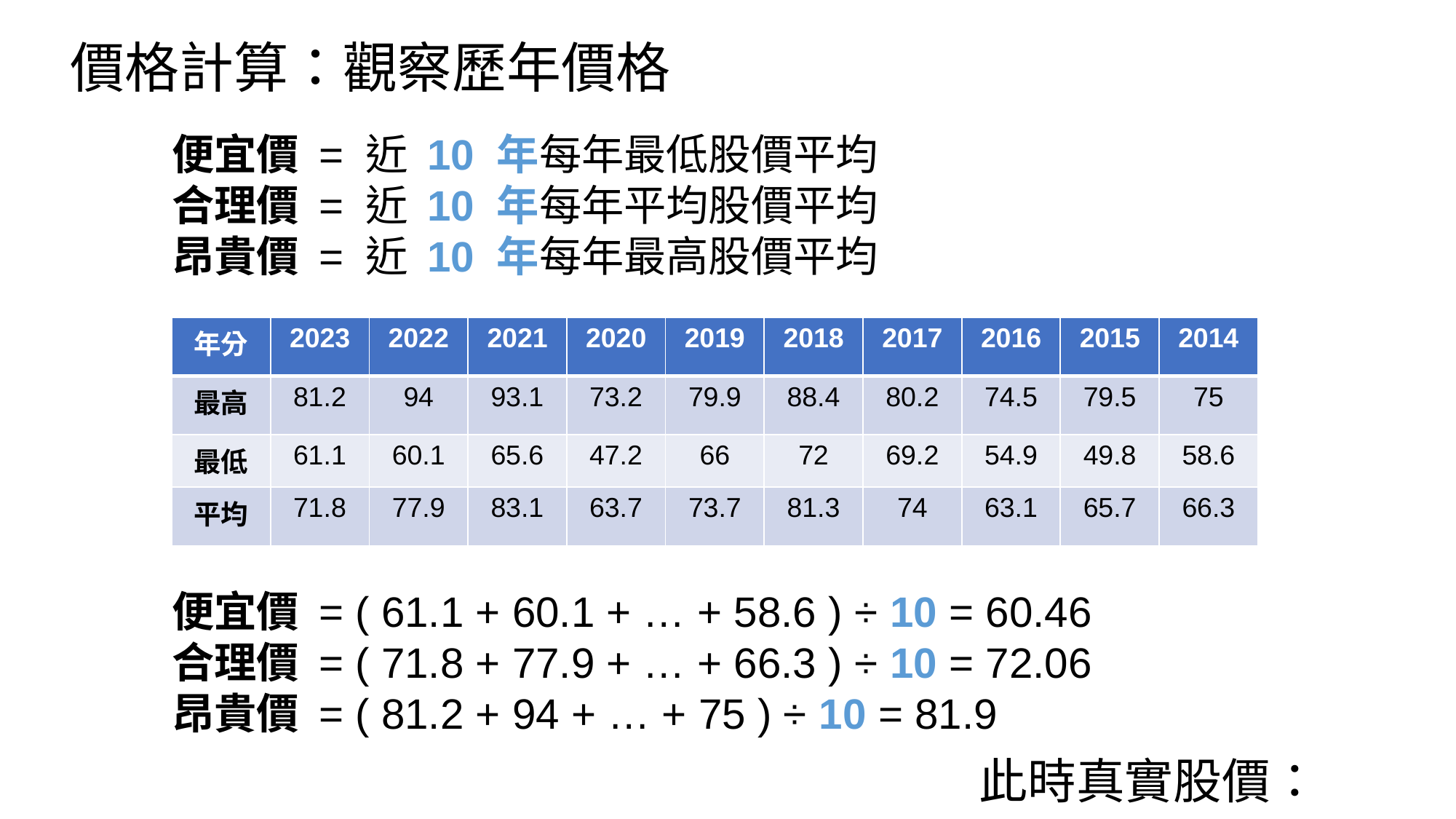

價格計算：觀察歷年價格
便宜價 = 近 10 年每年最低股價平均
合理價 = 近 10 年每年平均股價平均
昂貴價 = 近 10 年每年最高股價平均
| 年分 | 2023 | 2022 | 2021 | 2020 | 2019 | 2018 | 2017 | 2016 | 2015 | 2014 |
| --- | --- | --- | --- | --- | --- | --- | --- | --- | --- | --- |
| 最高 | 81.2 | 94 | 93.1 | 73.2 | 79.9 | 88.4 | 80.2 | 74.5 | 79.5 | 75 |
| 最低 | 61.1 | 60.1 | 65.6 | 47.2 | 66 | 72 | 69.2 | 54.9 | 49.8 | 58.6 |
| 平均 | 71.8 | 77.9 | 83.1 | 63.7 | 73.7 | 81.3 | 74 | 63.1 | 65.7 | 66.3 |
便宜價 = ( 61.1 + 60.1 + … + 58.6 ) ÷ 10 = 60.46
合理價 = ( 71.8 + 77.9 + … + 66.3 ) ÷ 10 = 72.06
昂貴價 = ( 81.2 + 94 + … + 75 ) ÷ 10 = 81.9
此時真實股價：44.62